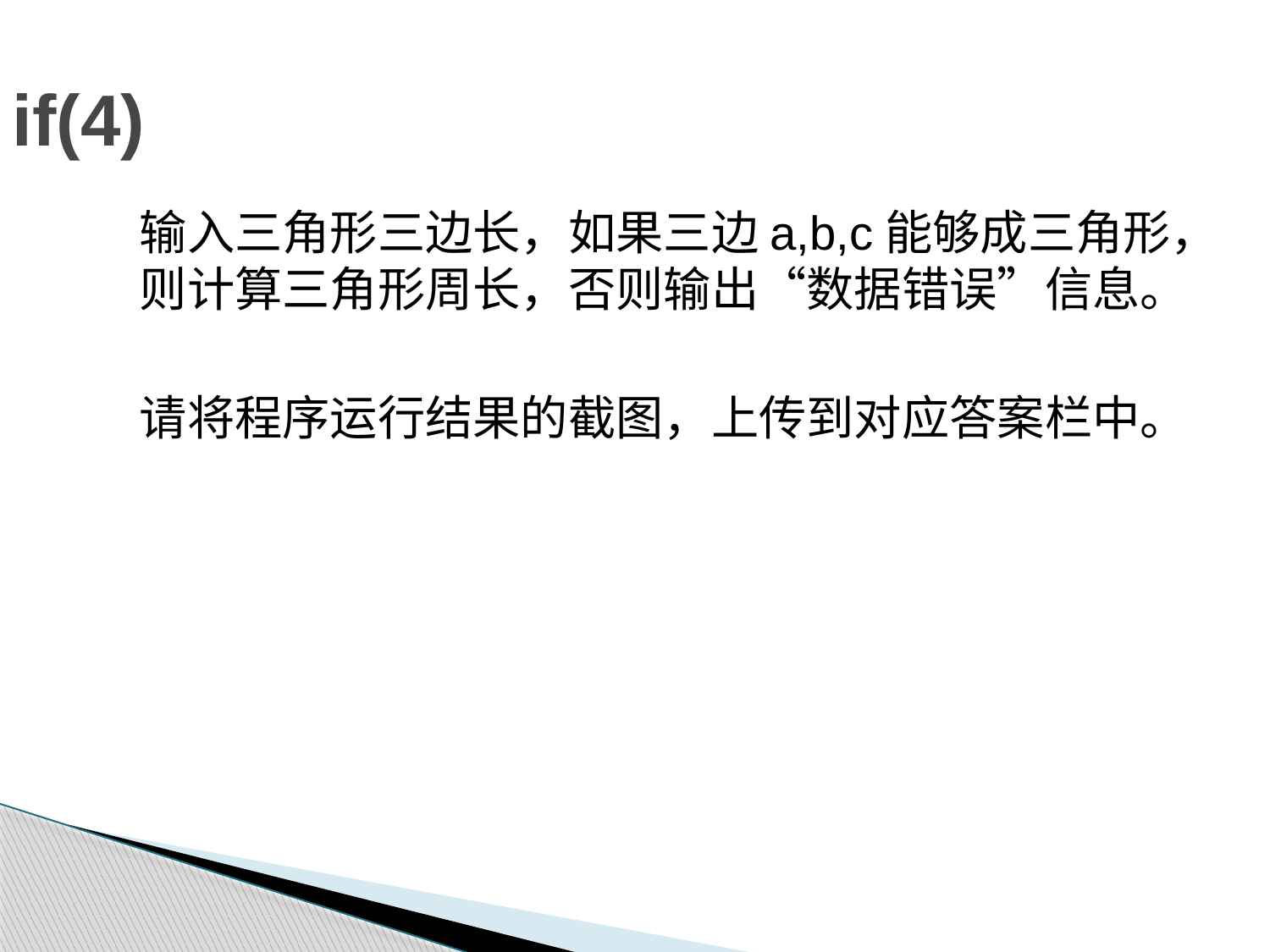

if(4)
输入三角形三边长，如果三边a,b,c能够成三角形，则计算三角形周长，否则输出“数据错误”信息。

请将程序运行结果的截图，上传到对应答案栏中。